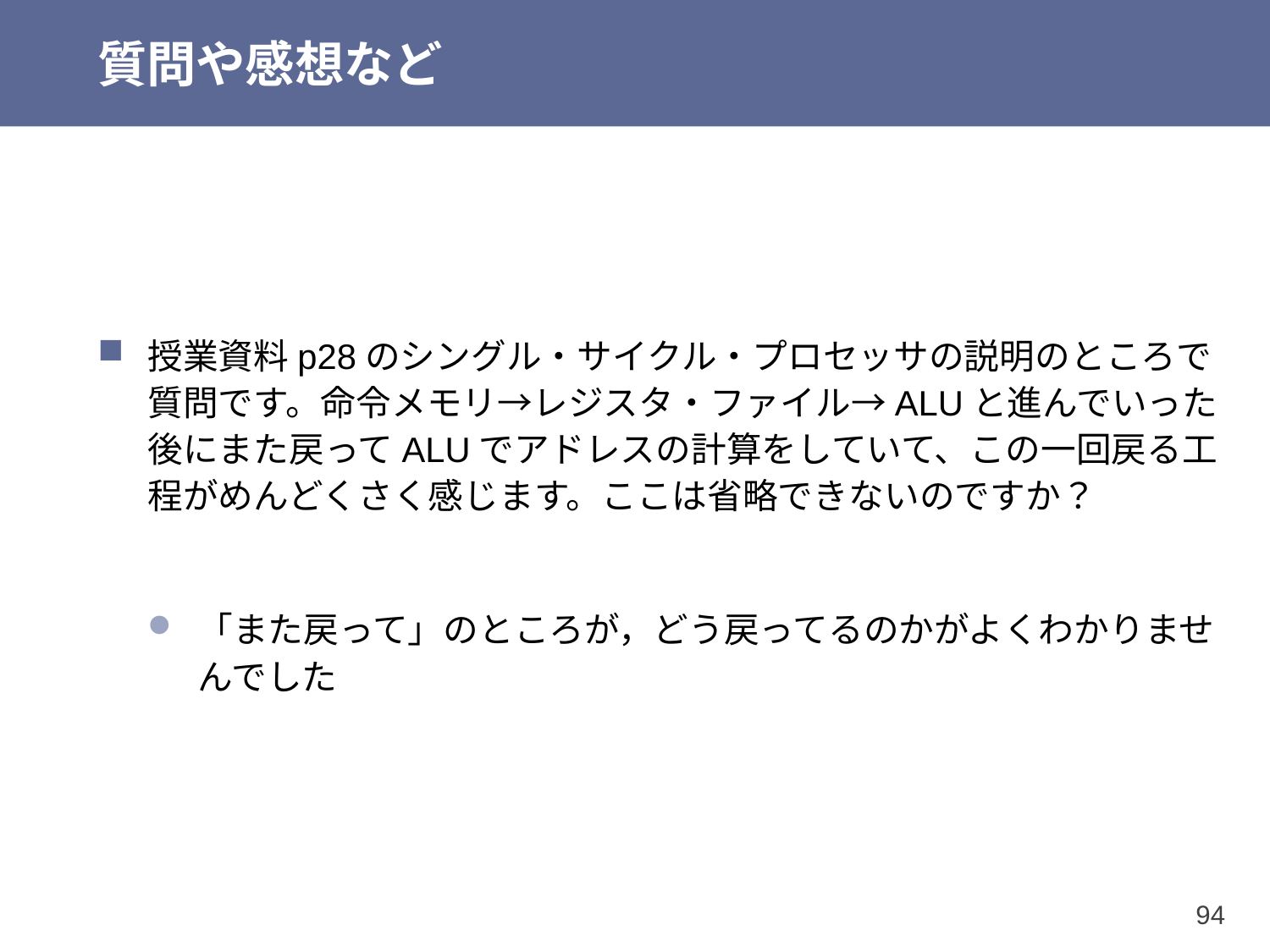

# 質問や感想など
授業資料p28のシングル・サイクル・プロセッサの説明のところで質問です。命令メモリ→レジスタ・ファイル→ALUと進んでいった後にまた戻ってALUでアドレスの計算をしていて、この一回戻る工程がめんどくさく感じます。ここは省略できないのですか？

「また戻って」のところが，どう戻ってるのかがよくわかりませんでした